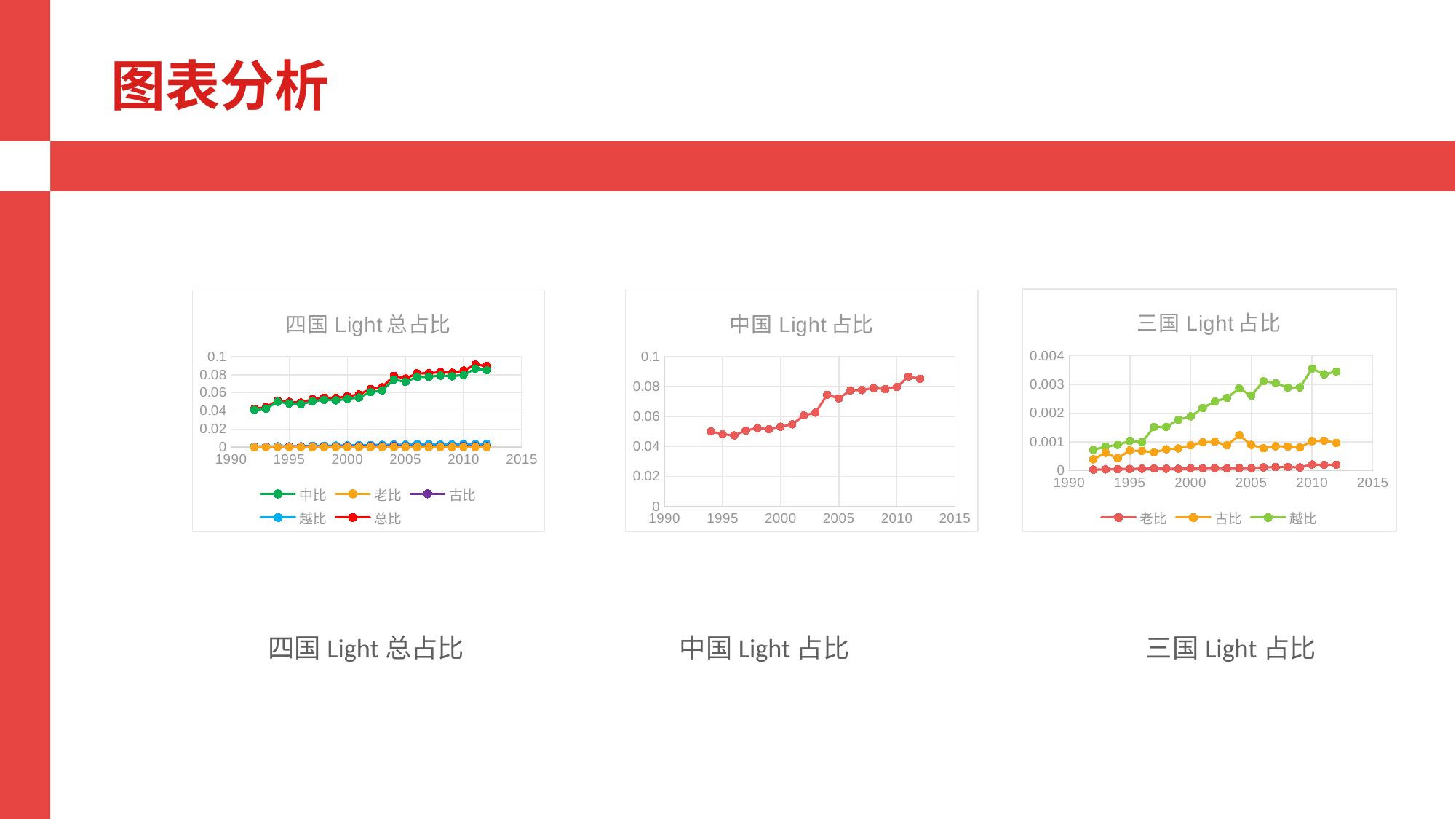

图表分析

### Chart: 三国Light占比

| Category | 老比 | 古比 | 越比 |
|---|---|---|---|

### Chart: 四国Light总占比

| Category | 中比 | 老比 | 古比 | 越比 | 总比 |
|---|---|---|---|---|---|

### Chart: 中国Light占比

| Category |  |
|---|---|
                          四国Light总占比                                     中国Light占比                                                   三国Light占比